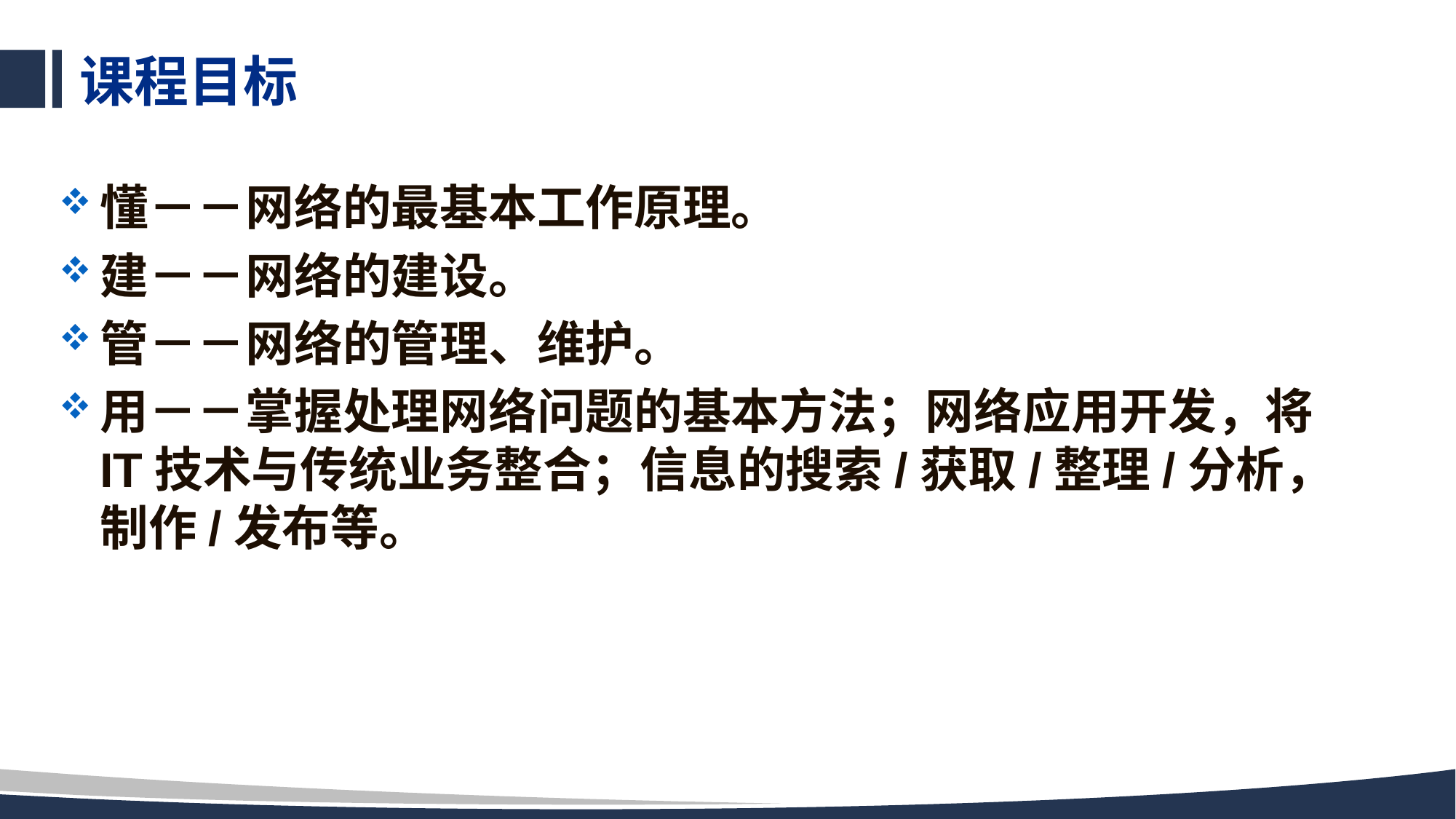

# 课程目标
懂－－网络的最基本工作原理。
建－－网络的建设。
管－－网络的管理、维护。
用－－掌握处理网络问题的基本方法；网络应用开发，将IT技术与传统业务整合；信息的搜索/获取/整理/分析，制作/发布等。